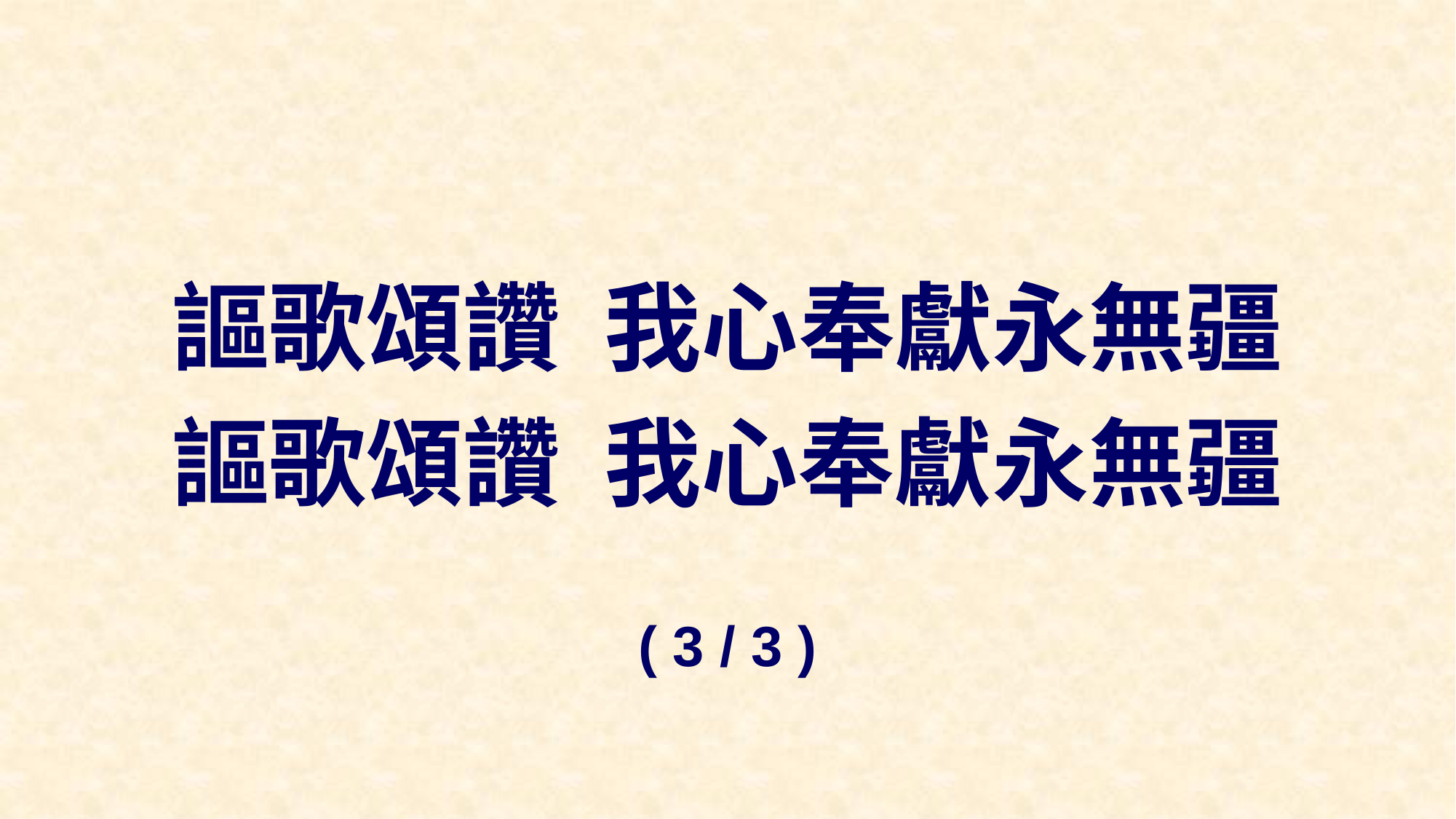

謳歌頌讚  我心奉獻永無疆
謳歌頌讚  我心奉獻永無疆
( 3 / 3 )